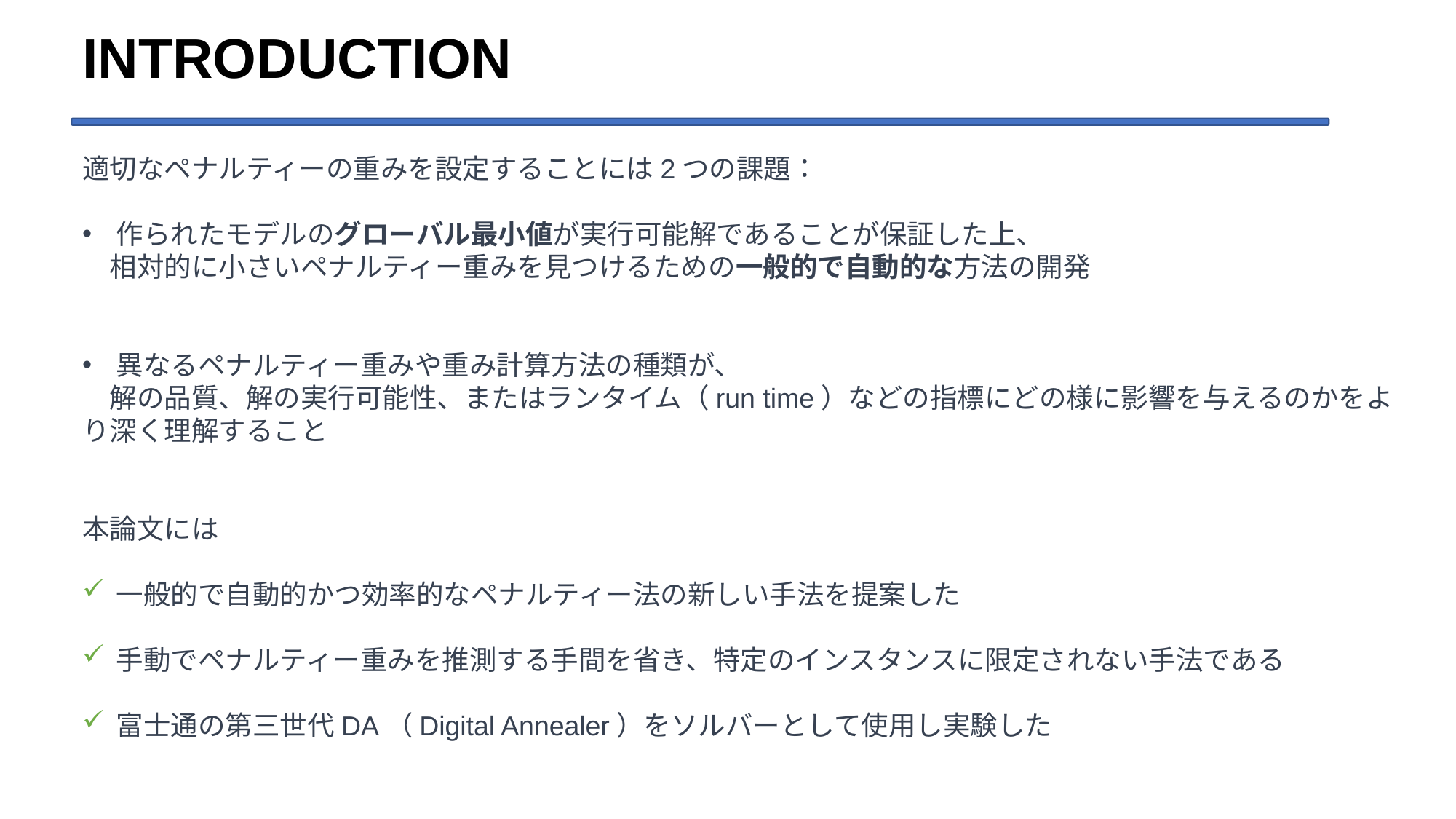

# INTRODUCTION

適切なペナルティーの重みを設定することには2つの課題：

作られたモデルのグローバル最小値が実行可能解であることが保証した上、
　相対的に小さいペナルティー重みを見つけるための一般的で自動的な方法の開発

異なるペナルティー重みや重み計算方法の種類が、
　解の品質、解の実行可能性、またはランタイム（run time）などの指標にどの様に影響を与えるのかをより深く理解すること

本論文には

一般的で自動的かつ効率的なペナルティー法の新しい手法を提案した

手動でペナルティー重みを推測する手間を省き、特定のインスタンスに限定されない手法である

富士通の第三世代DA（Digital Annealer）をソルバーとして使用し実験した